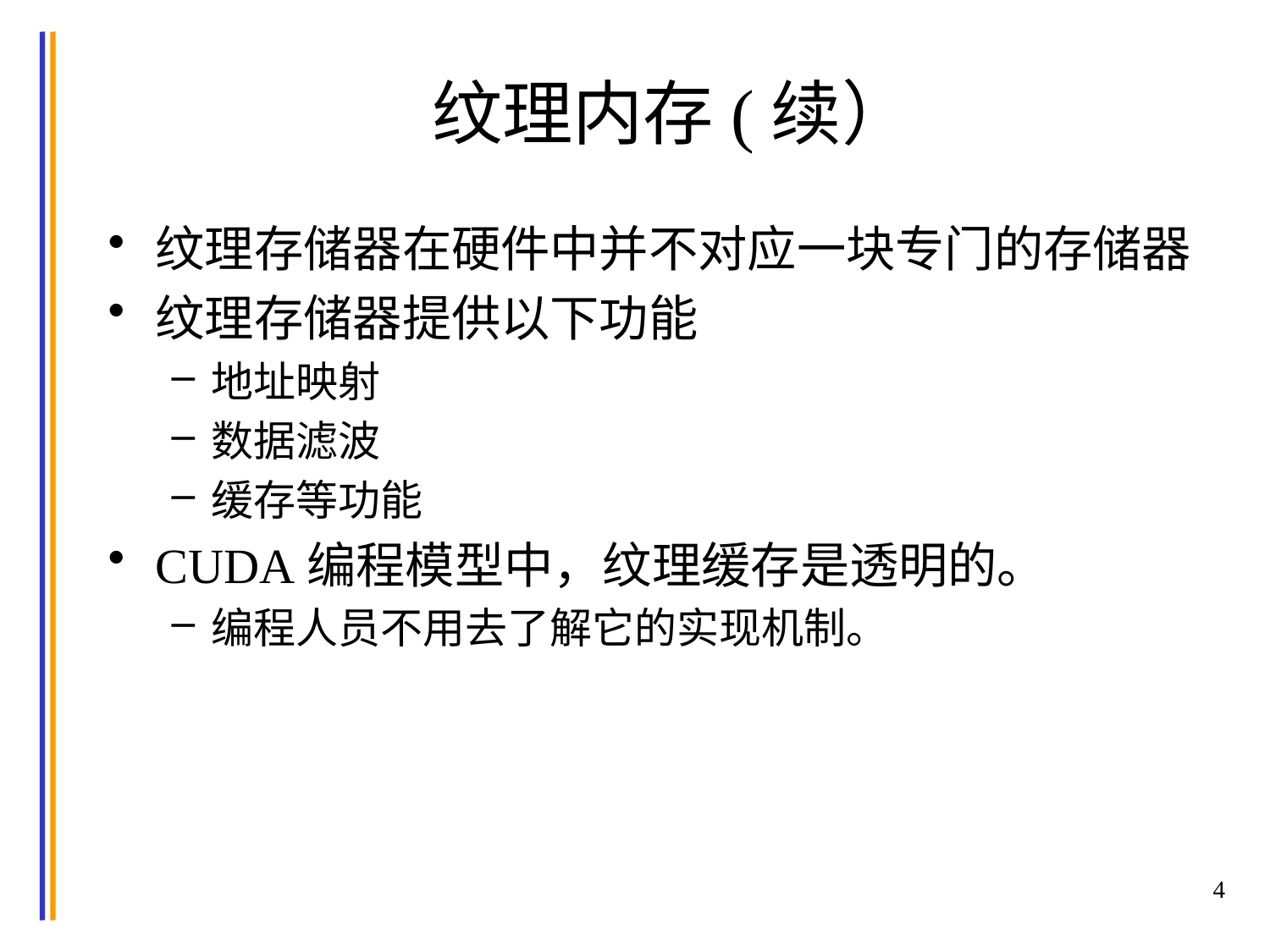

# 纹理内存(续）
纹理存储器在硬件中并不对应一块专门的存储器
纹理存储器提供以下功能
地址映射
数据滤波
缓存等功能
CUDA编程模型中，纹理缓存是透明的。
编程人员不用去了解它的实现机制。

4